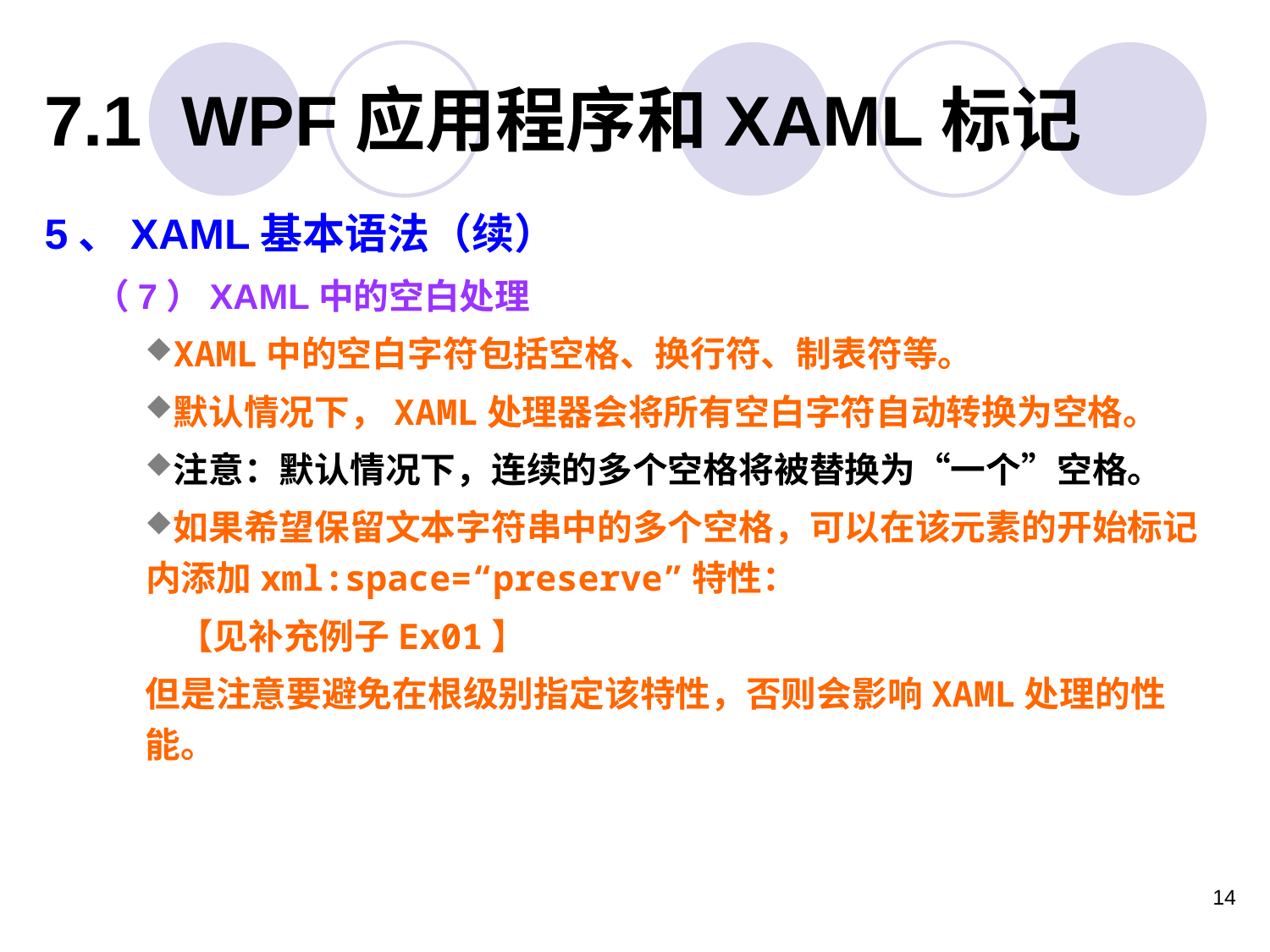

7.1  WPF应用程序和XAML标记
5、XAML基本语法（续）
（7）XAML中的空白处理
XAML中的空白字符包括空格、换行符、制表符等。
默认情况下，XAML处理器会将所有空白字符自动转换为空格。
注意：默认情况下，连续的多个空格将被替换为“一个”空格。
如果希望保留文本字符串中的多个空格，可以在该元素的开始标记内添加xml:space=“preserve”特性：
   【见补充例子Ex01】
但是注意要避免在根级别指定该特性，否则会影响XAML处理的性能。

14